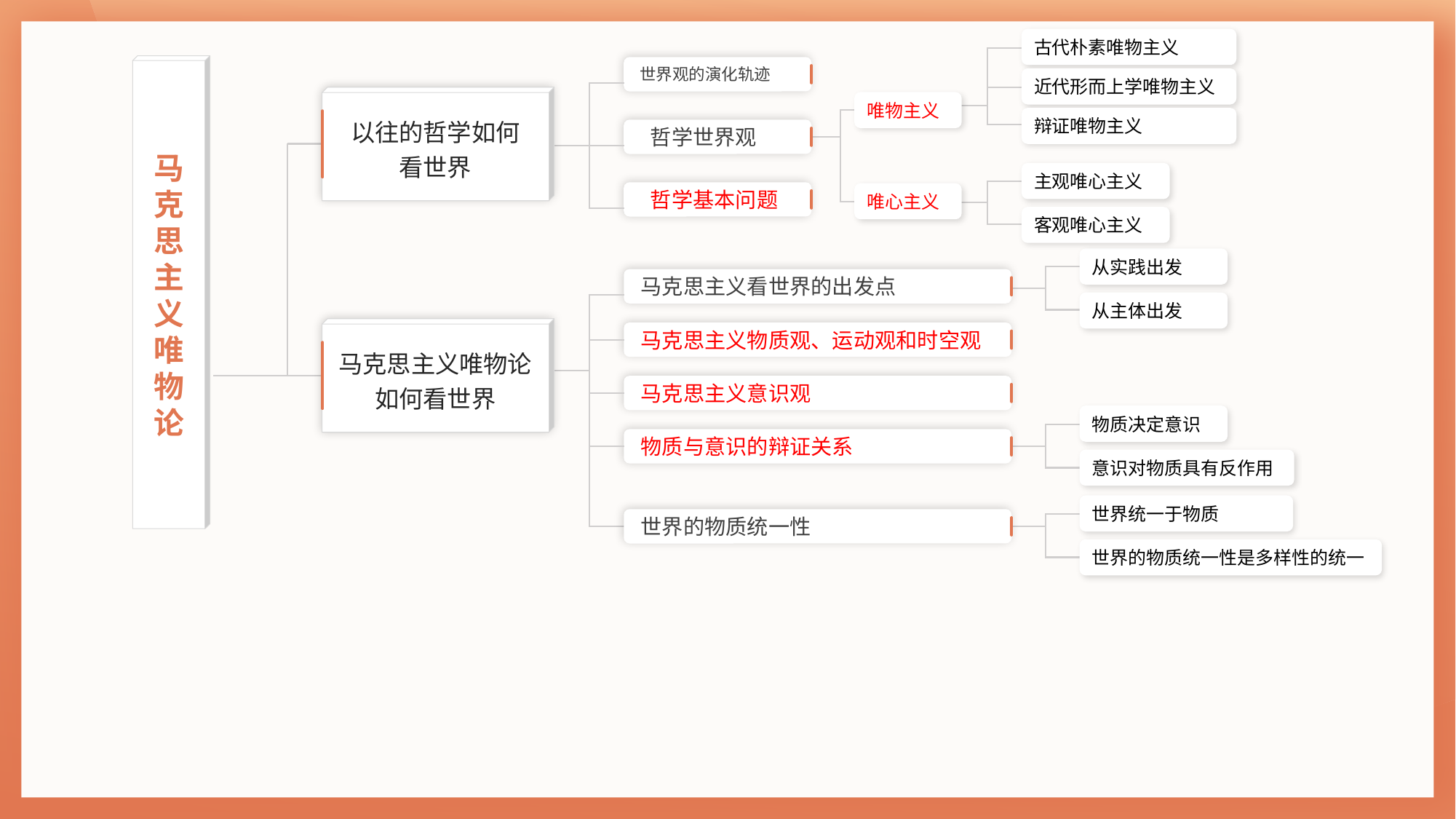

古代朴素唯物主义
马克思主义唯物论
世界观的演化轨迹
近代形而上学唯物主义
以往的哲学如何
看世界
唯物主义
辩证唯物主义
 哲学世界观
主观唯心主义
 哲学基本问题
唯心主义
客观唯心主义
从实践出发
马克思主义看世界的出发点
从主体出发
马克思主义唯物论如何看世界
马克思主义物质观、运动观和时空观
马克思主义意识观
物质决定意识
物质与意识的辩证关系
意识对物质具有反作用
世界统一于物质
世界的物质统一性
世界的物质统一性是多样性的统一